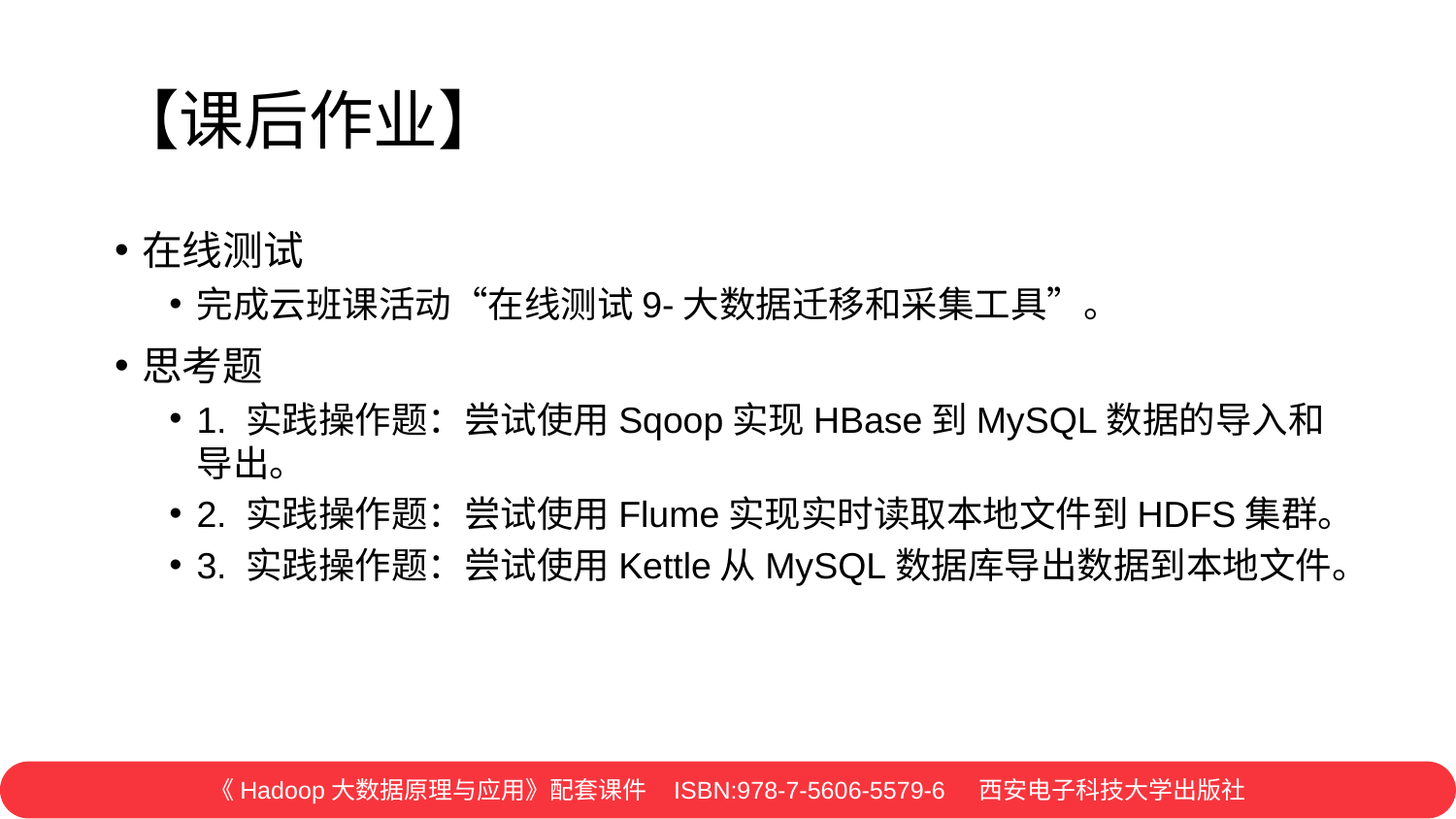

# 【课后作业】
在线测试
完成云班课活动“在线测试9-大数据迁移和采集工具”。
思考题
1. 实践操作题：尝试使用Sqoop实现HBase到MySQL数据的导入和导出。
2. 实践操作题：尝试使用Flume实现实时读取本地文件到HDFS集群。
3. 实践操作题：尝试使用Kettle从MySQL数据库导出数据到本地文件。